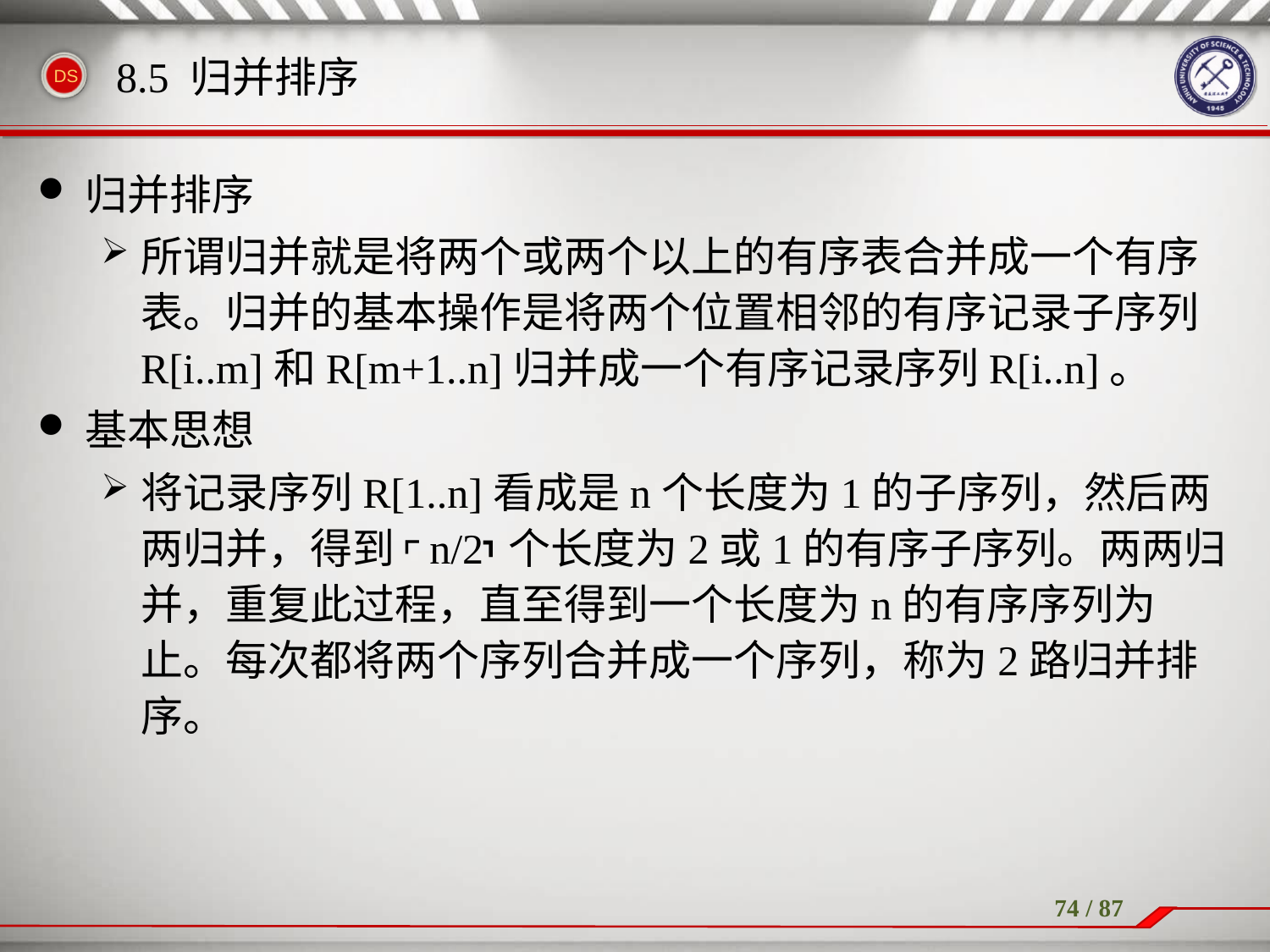

归并排序
所谓归并就是将两个或两个以上的有序表合并成一个有序表。归并的基本操作是将两个位置相邻的有序记录子序列R[i..m]和R[m+1..n]归并成一个有序记录序列R[i..n]。
基本思想
将记录序列R[1..n]看成是n个长度为1的子序列，然后两两归并，得到┏n/2┓个长度为2或1的有序子序列。两两归并，重复此过程，直至得到一个长度为n的有序序列为止。每次都将两个序列合并成一个序列，称为2路归并排序。

8.5 归并排序